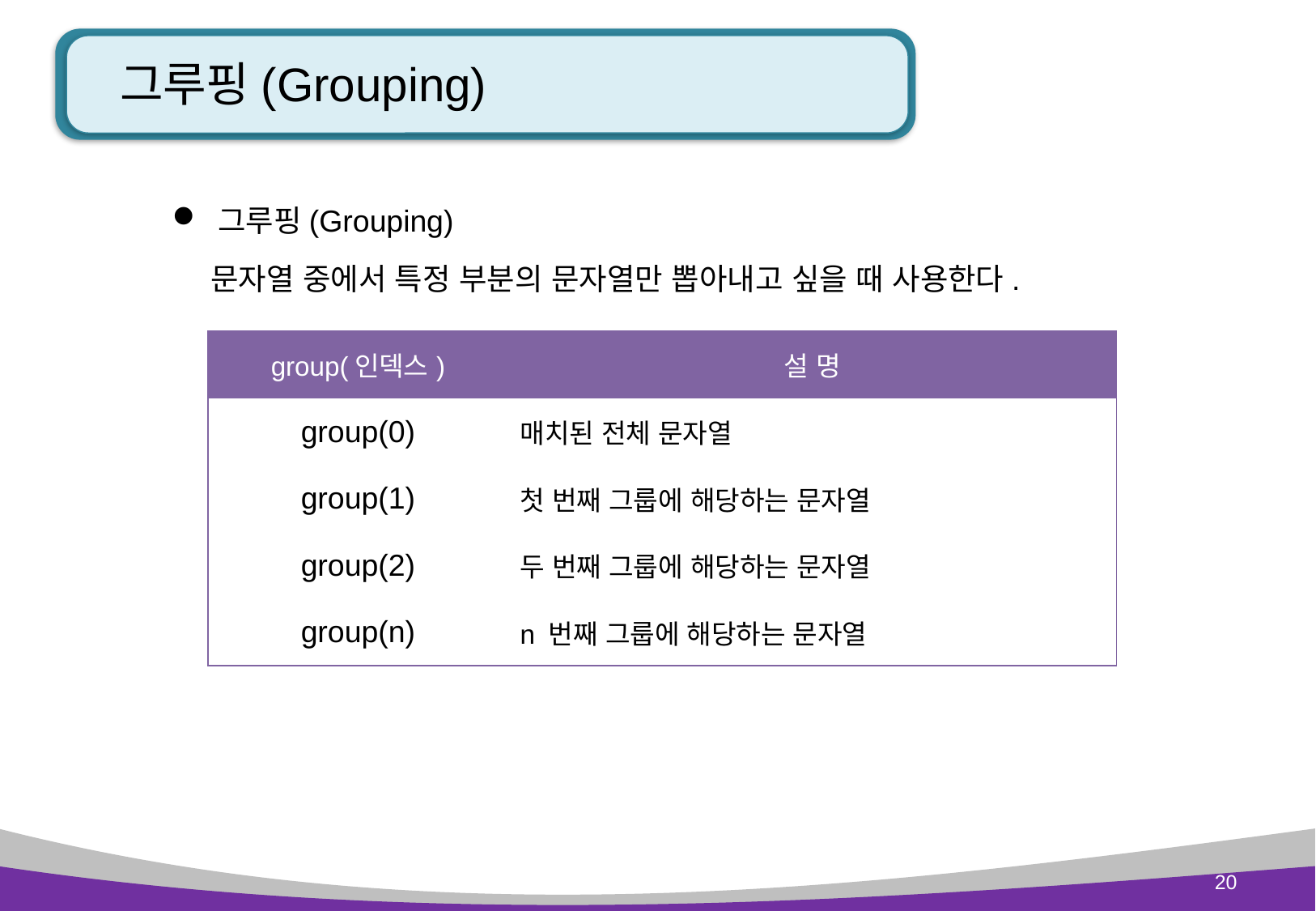

# 그루핑(Grouping)
그루핑(Grouping)
문자열 중에서 특정 부분의 문자열만 뽑아내고 싶을 때 사용한다.
| group(인덱스) | 설 명 |
| --- | --- |
| group(0) | 매치된 전체 문자열 |
| group(1) | 첫 번째 그룹에 해당하는 문자열 |
| group(2) | 두 번째 그룹에 해당하는 문자열 |
| group(n) | n 번째 그룹에 해당하는 문자열 |
20